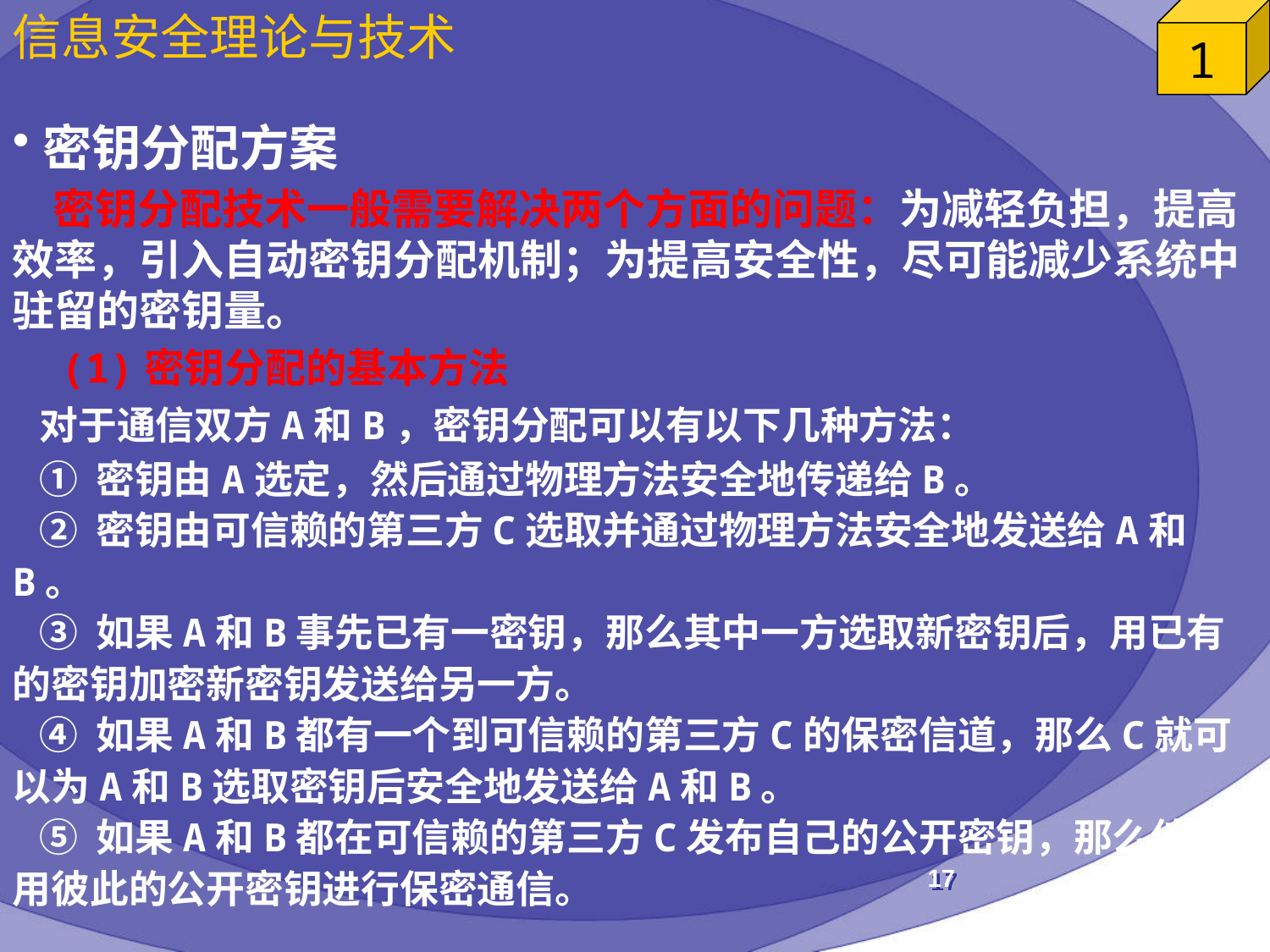

密钥分配方案
    密钥分配技术一般需要解决两个方面的问题：为减轻负担，提高效率，引入自动密钥分配机制；为提高安全性，尽可能减少系统中驻留的密钥量。
  (1)密钥分配的基本方法
  对于通信双方A和B，密钥分配可以有以下几种方法：
   ① 密钥由A选定，然后通过物理方法安全地传递给B。
   ② 密钥由可信赖的第三方C选取并通过物理方法安全地发送给A和B。
   ③ 如果A和B事先已有一密钥，那么其中一方选取新密钥后，用已有的密钥加密新密钥发送给另一方。
   ④ 如果A和B都有一个到可信赖的第三方C的保密信道，那么C就可以为A和B选取密钥后安全地发送给A和B。
   ⑤ 如果A和B都在可信赖的第三方C发布自己的公开密钥，那么他们用彼此的公开密钥进行保密通信。
17